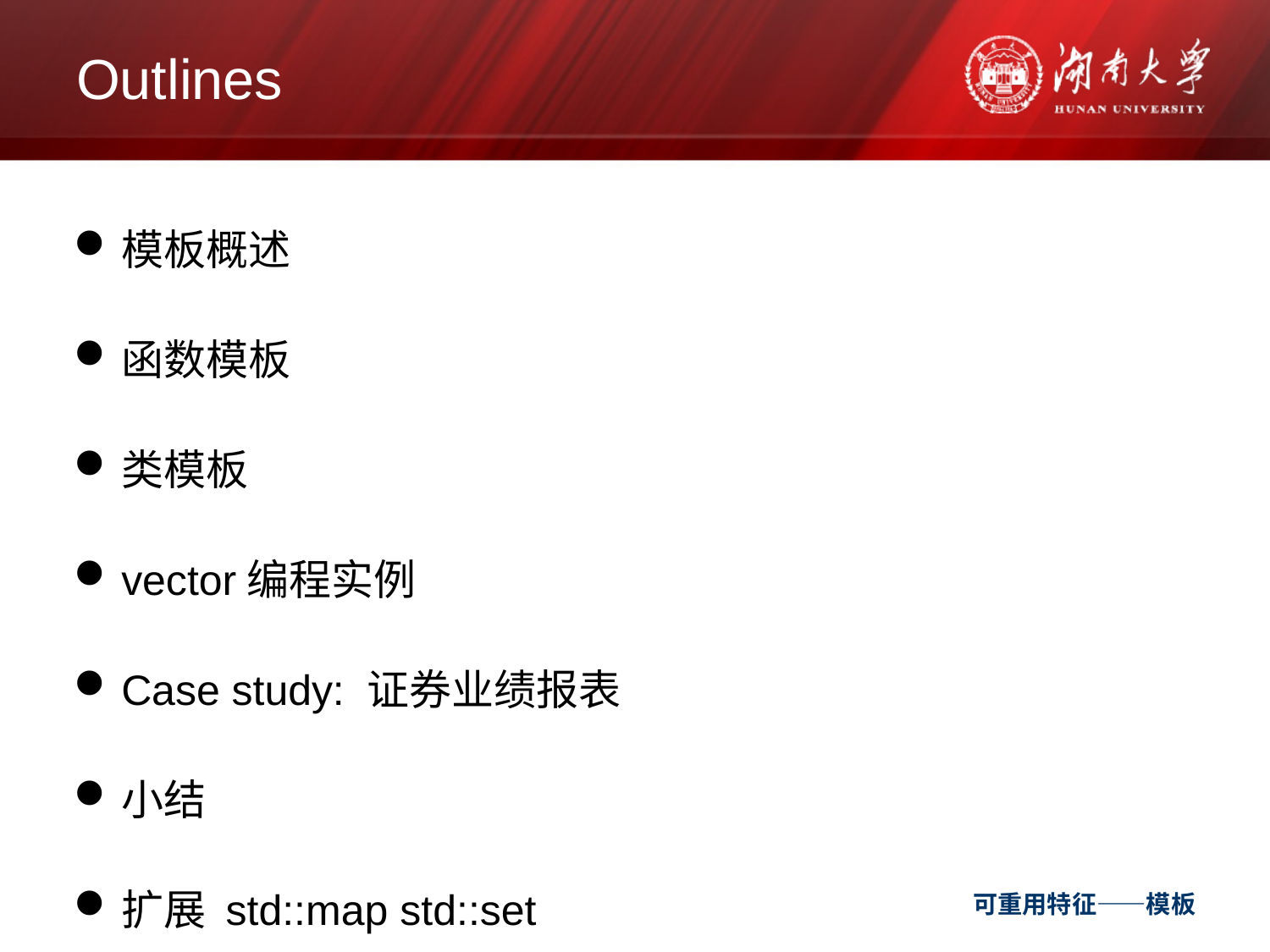

# Outlines
模板概述
函数模板
类模板
vector编程实例
Case study: 证券业绩报表
小结
扩展 std::map std::set